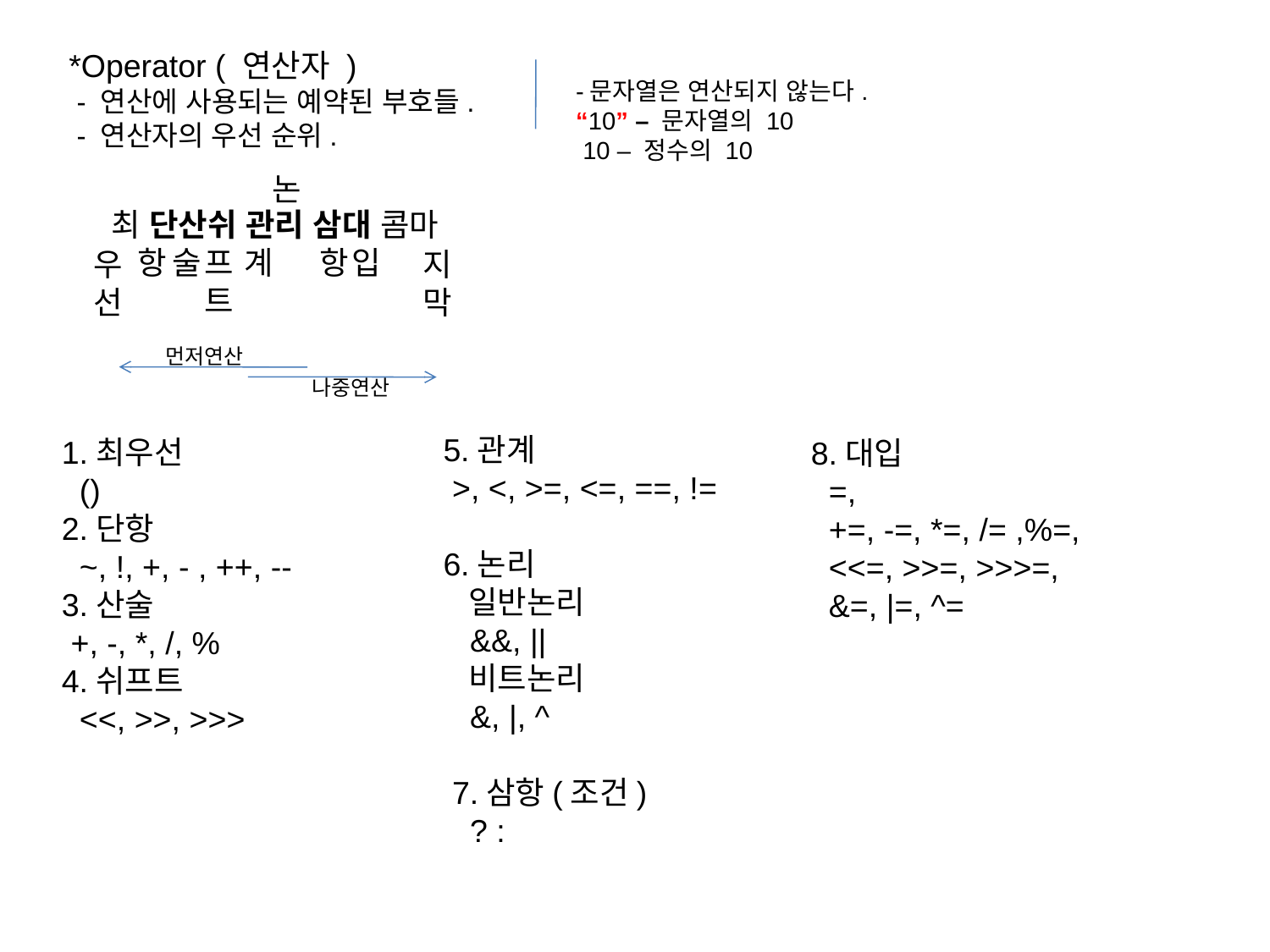

*Operator ( 연산자 )
 - 연산에 사용되는 예약된 부호들.
 - 연산자의 우선 순위.

-문자열은 연산되지 않는다.
“10” – 문자열의 10
 10 – 정수의 10
논
최 단산쉬 관리 삼대 콤마
술
프
트
항
항
입
계
우
선
지
막
먼저연산
나중연산
5.관계
 >, <, >=, <=, ==, !=

6.논리
  일반논리
   &&, ||
  비트논리
   &, |, ^

 7.삼항(조건)
   ? :
1.최우선
  ()
2.단항
  ~, !, +, - , ++, --
3.산술
 +, -, *, /, %
4.쉬프트
  <<, >>, >>>
8.대입
  =,
  +=, -=, *=, /= ,%=,
  <<=, >>=, >>>=,
  &=, |=, ^=